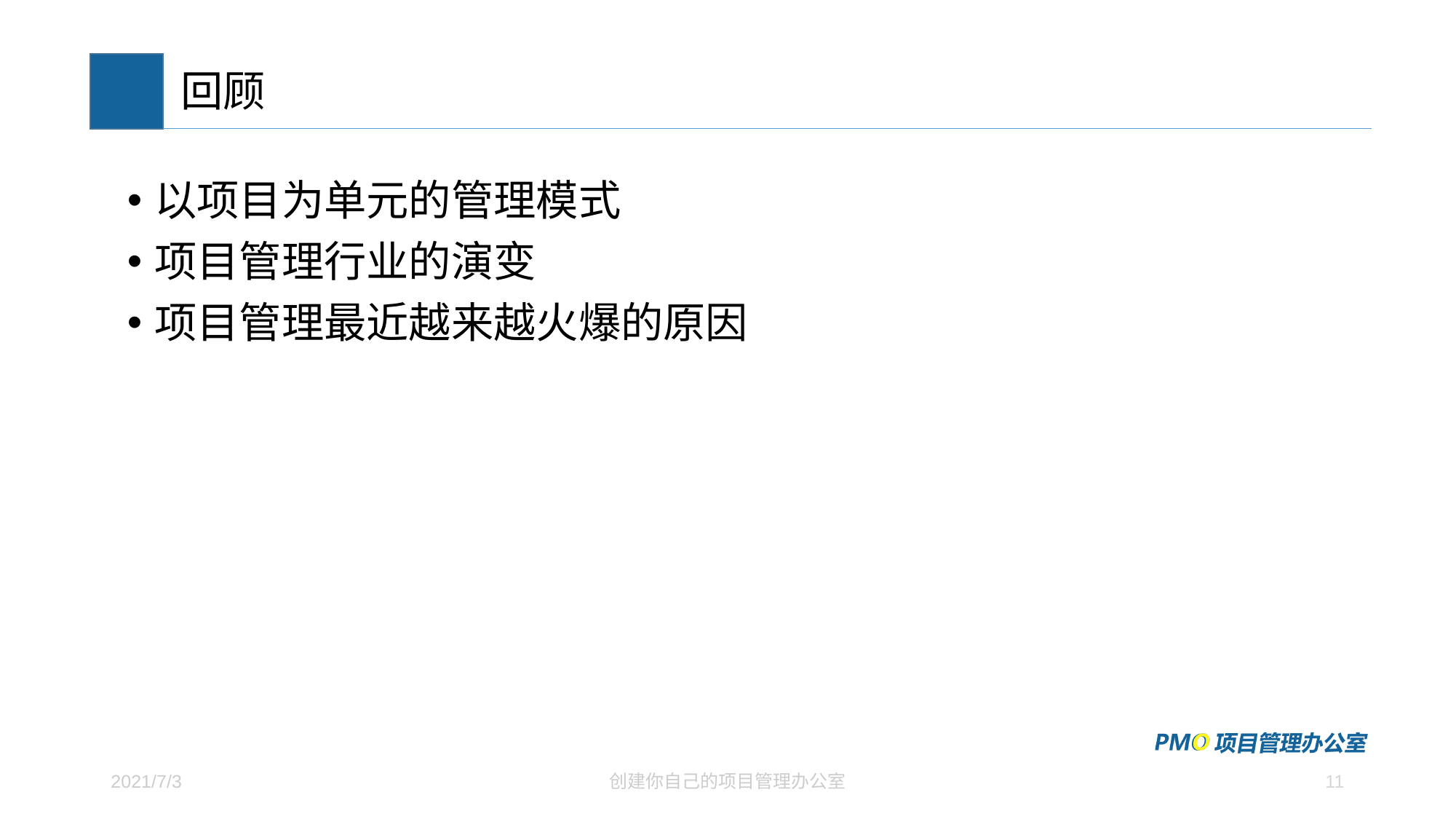

# 回顾
以项目为单元的管理模式
项目管理行业的演变
项目管理最近越来越火爆的原因
11
2021/7/3
创建你自己的项目管理办公室